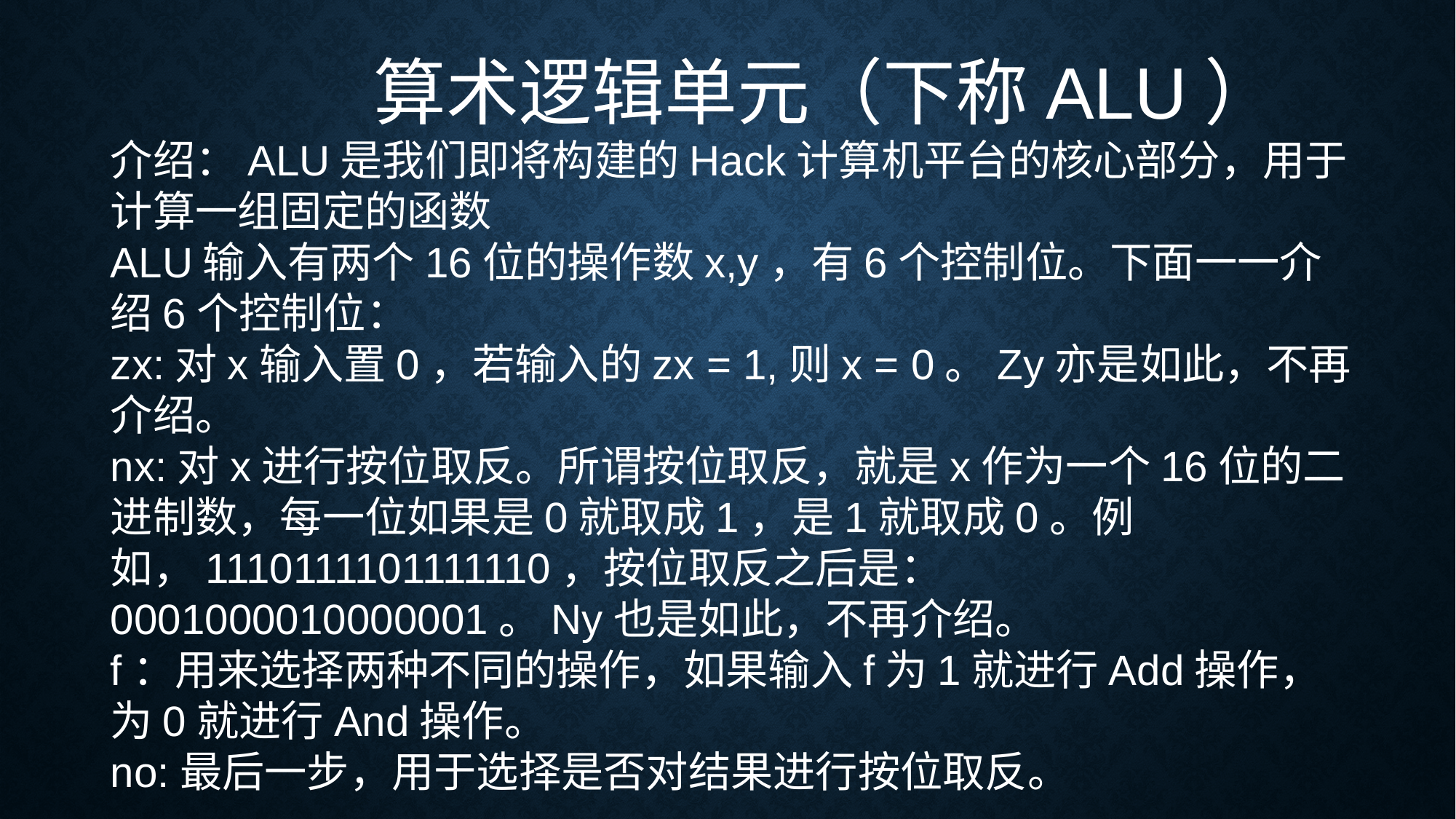

算术逻辑单元（下称ALU）
介绍：ALU是我们即将构建的Hack计算机平台的核心部分，用于计算一组固定的函数
ALU输入有两个16位的操作数x,y，有6个控制位。下面一一介绍6个控制位：
zx:对x输入置0，若输入的zx = 1,则x = 0。Zy亦是如此，不再介绍。
nx:对x进行按位取反。所谓按位取反，就是x作为一个16位的二进制数，每一位如果是0就取成1，是1就取成0。例如，1110111101111110，按位取反之后是：0001000010000001。Ny也是如此，不再介绍。
f：用来选择两种不同的操作，如果输入f为1就进行Add操作，为0就进行And操作。
no:最后一步，用于选择是否对结果进行按位取反。